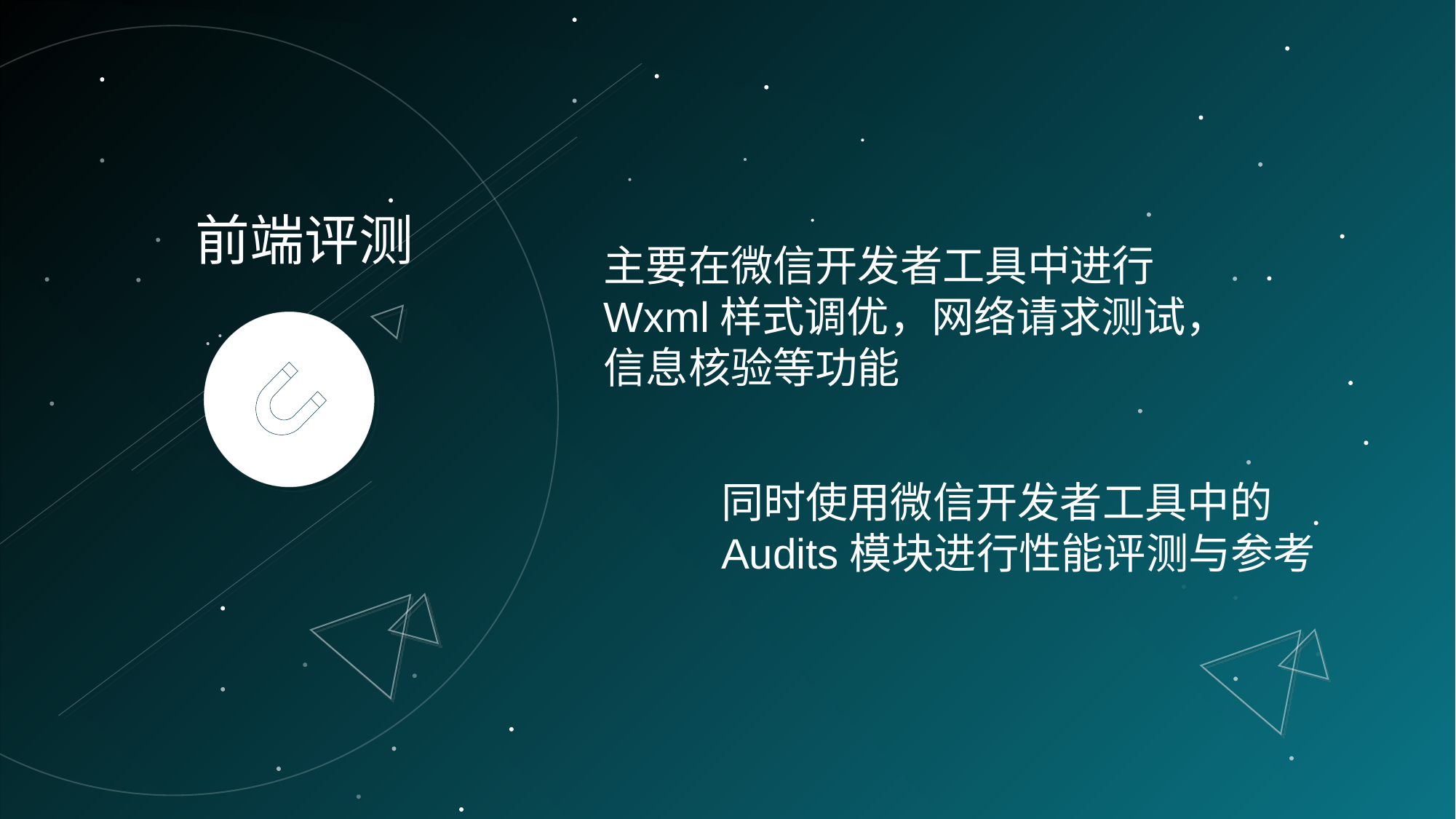

前端评测
主要在微信开发者工具中进行Wxml样式调优，网络请求测试，信息核验等功能

同时使用微信开发者工具中的Audits模块进行性能评测与参考